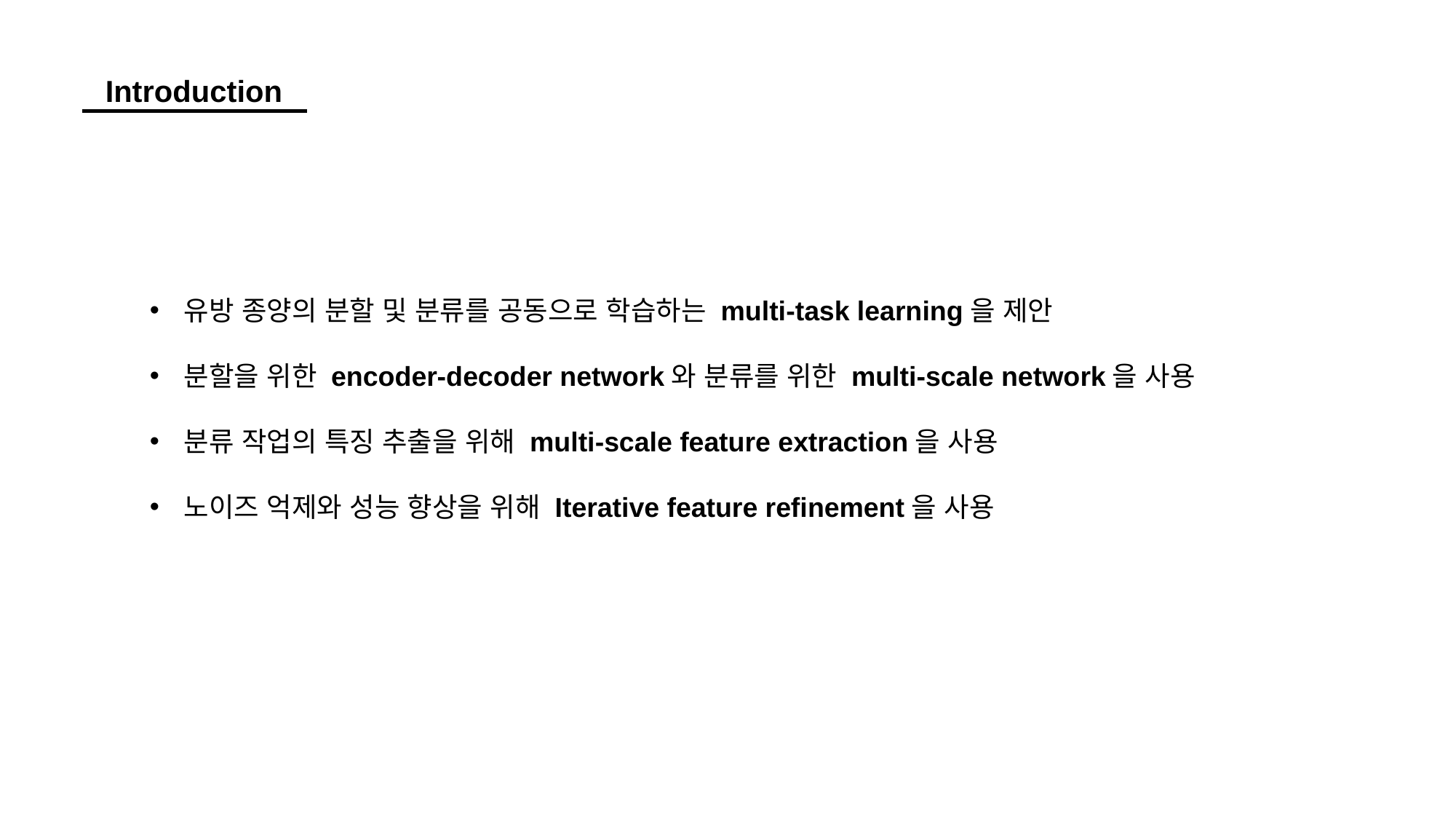

Introduction
유방 종양의 분할 및 분류를 공동으로 학습하는 multi-task learning을 제안

분할을 위한 encoder-decoder network와 분류를 위한 multi-scale network을 사용

분류 작업의 특징 추출을 위해 multi-scale feature extraction을 사용

노이즈 억제와 성능 향상을 위해 Iterative feature refinement을 사용